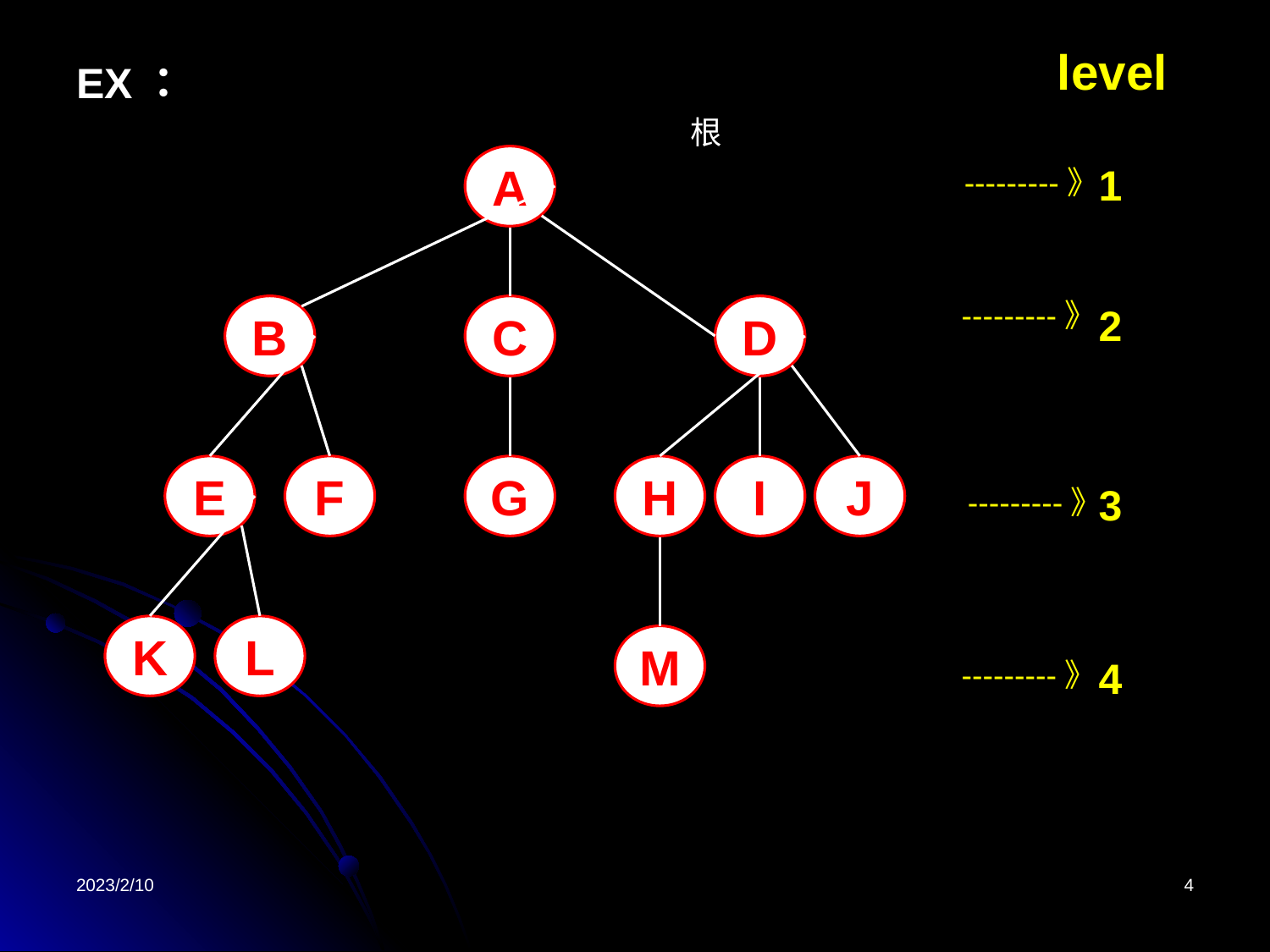

level
EX：
根
A
1
---------》
---------》
2
B
C
D
E
F
G
H
I
J
 3
---------》
K
L
M
4
---------》
2023/2/10
4